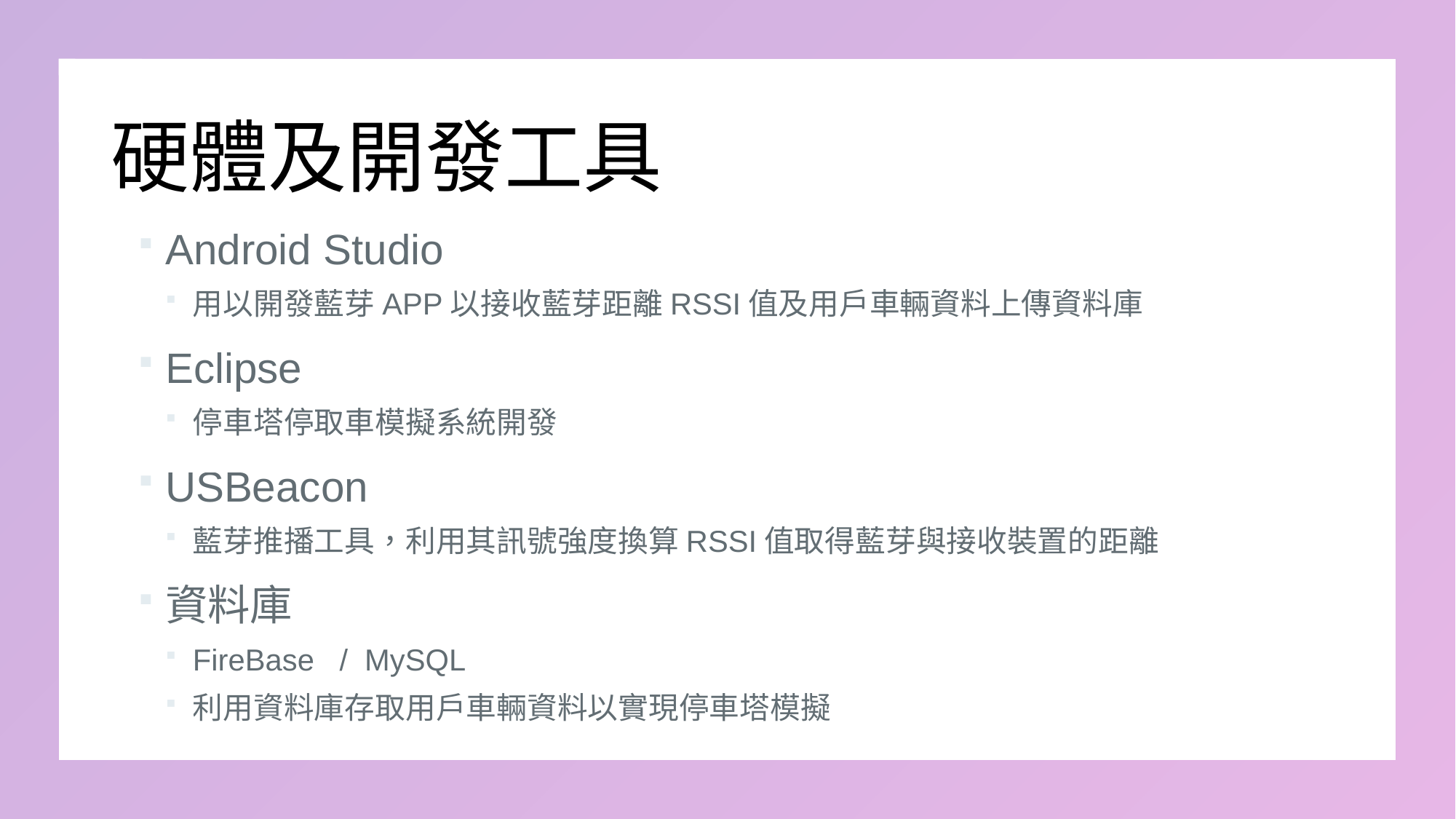

# 硬體及開發工具
Android Studio
用以開發藍芽APP以接收藍芽距離RSSI值及用戶車輛資料上傳資料庫
Eclipse
停車塔停取車模擬系統開發
USBeacon
藍芽推播工具，利用其訊號強度換算RSSI值取得藍芽與接收裝置的距離
資料庫
FireBase   /  MySQL
利用資料庫存取用戶車輛資料以實現停車塔模擬